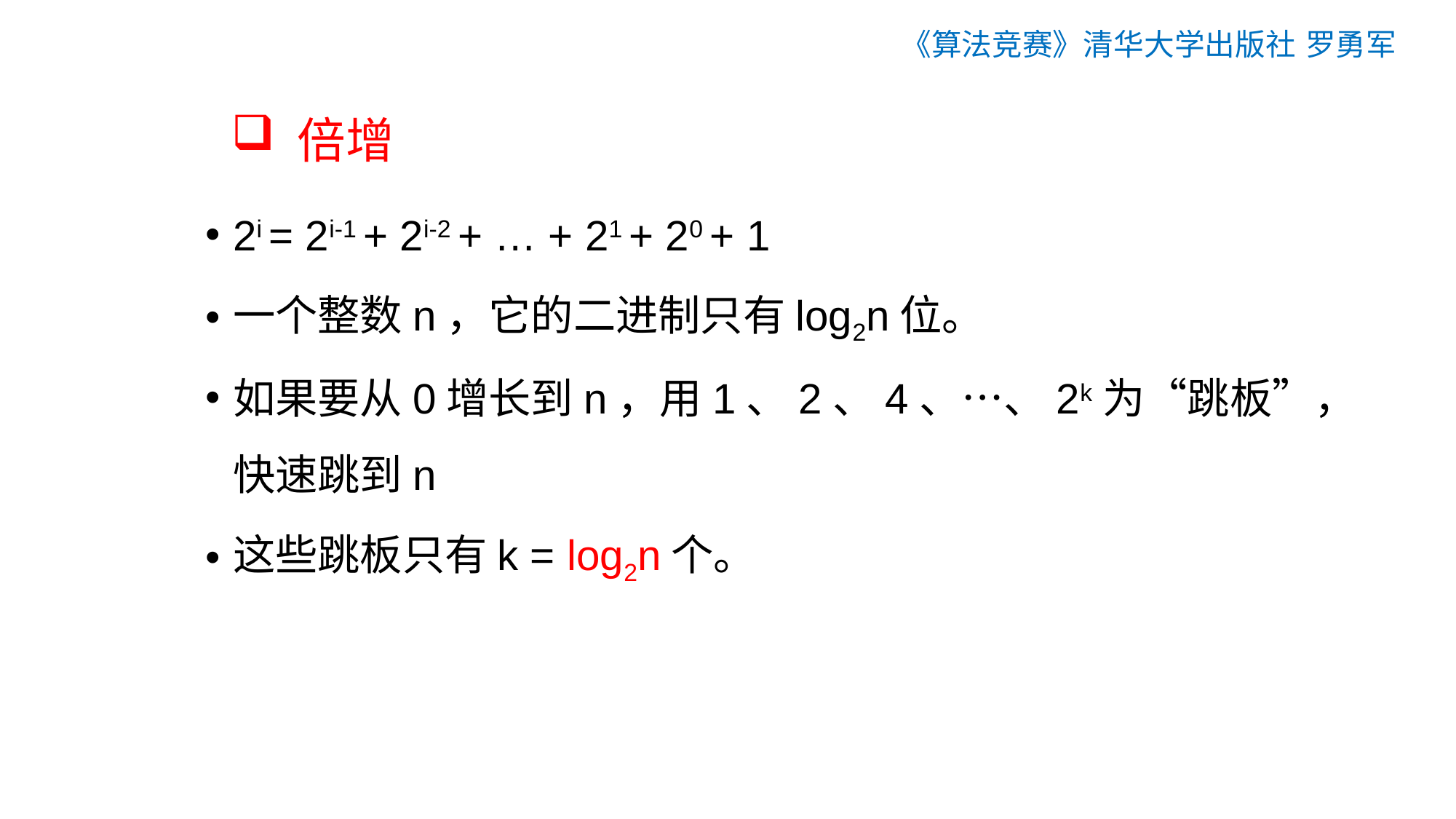

《算法竞赛》清华大学出版社 罗勇军
# 倍增
2i = 2i-1 + 2i-2 + … + 21 + 20 + 1
一个整数n，它的二进制只有log2n位。
如果要从0增长到n，用1、2、4、…、2k为“跳板”，快速跳到n
这些跳板只有k = log2n个。